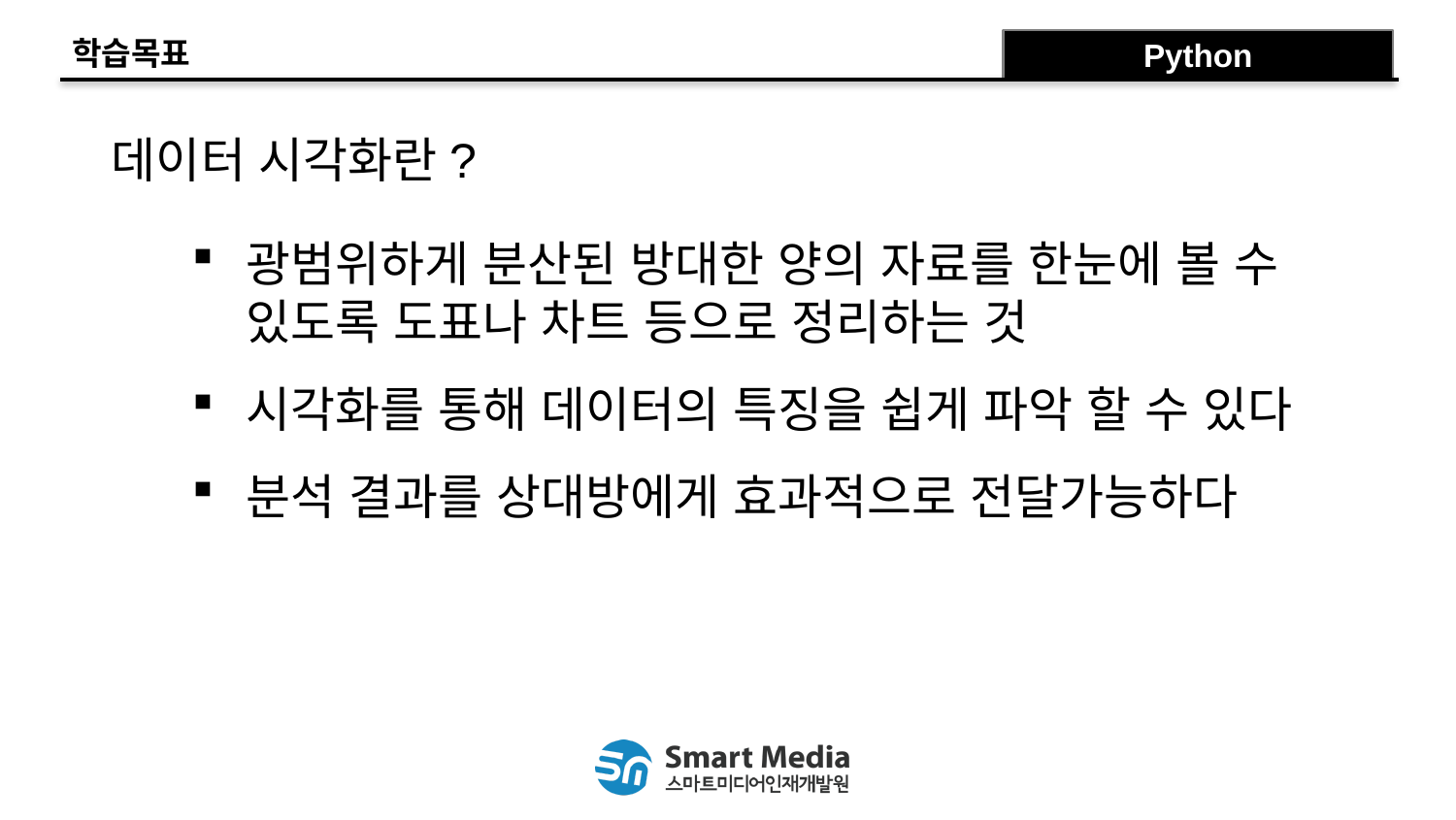

학습목표
Python
데이터 시각화란?
광범위하게 분산된 방대한 양의 자료를 한눈에 볼 수 있도록 도표나 차트 등으로 정리하는 것
시각화를 통해 데이터의 특징을 쉽게 파악 할 수 있다
분석 결과를 상대방에게 효과적으로 전달가능하다